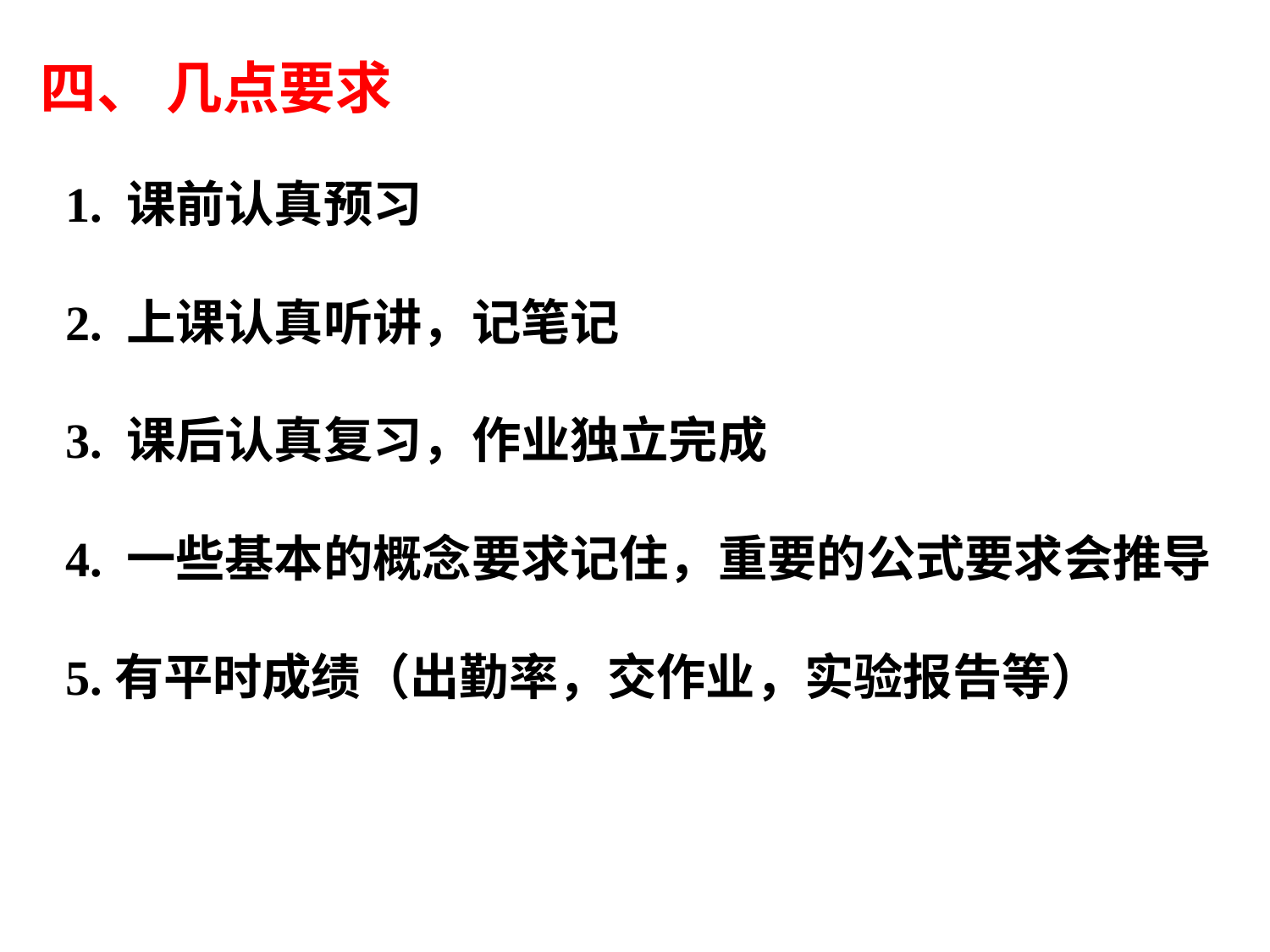

四、 几点要求
1. 课前认真预习

2. 上课认真听讲，记笔记

3. 课后认真复习，作业独立完成

4. 一些基本的概念要求记住，重要的公式要求会推导

5.有平时成绩（出勤率，交作业，实验报告等）